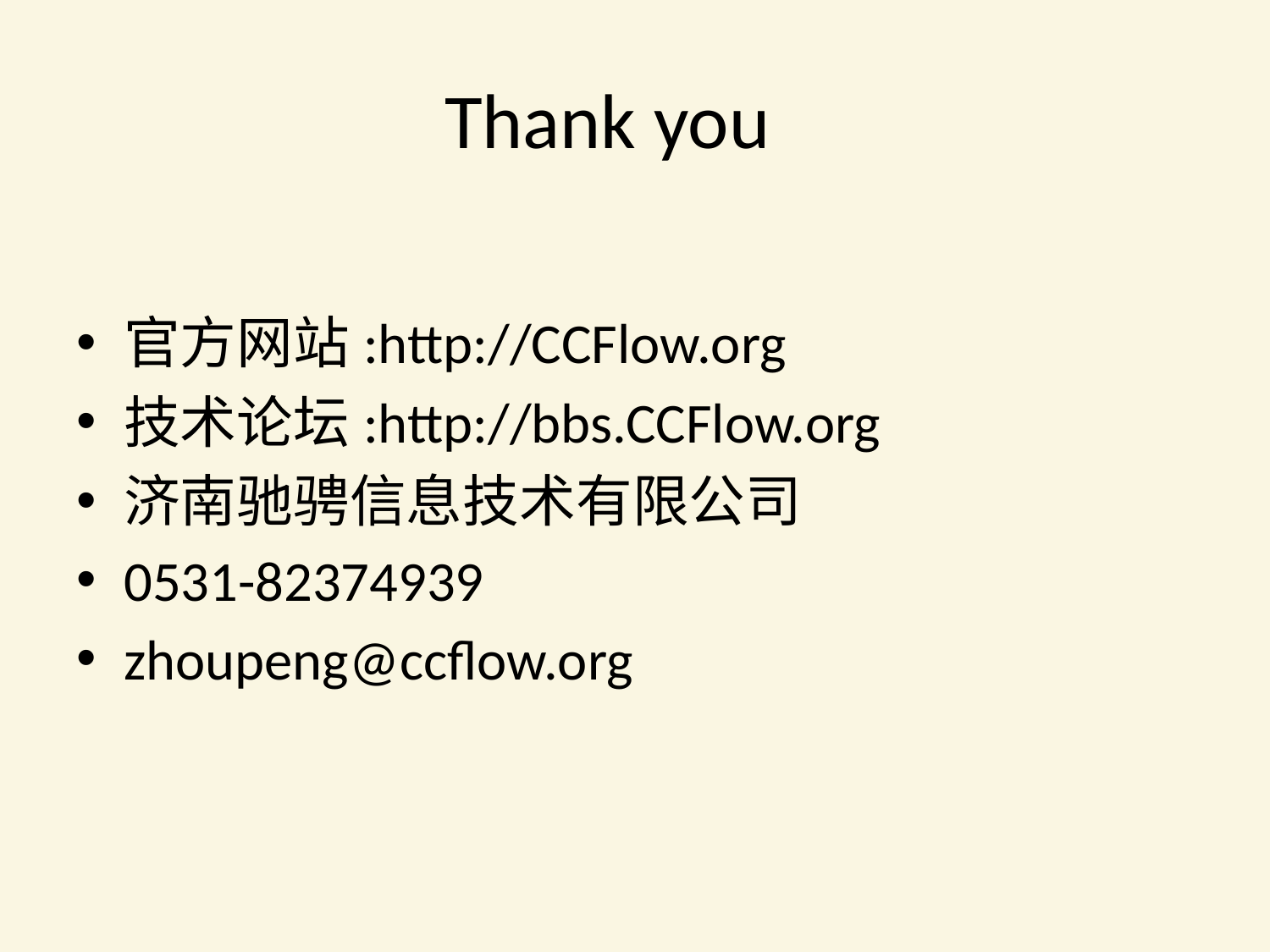

# Thank you

官方网站:http://CCFlow.org
技术论坛:http://bbs.CCFlow.org
济南驰骋信息技术有限公司
0531-82374939
zhoupeng@ccflow.org